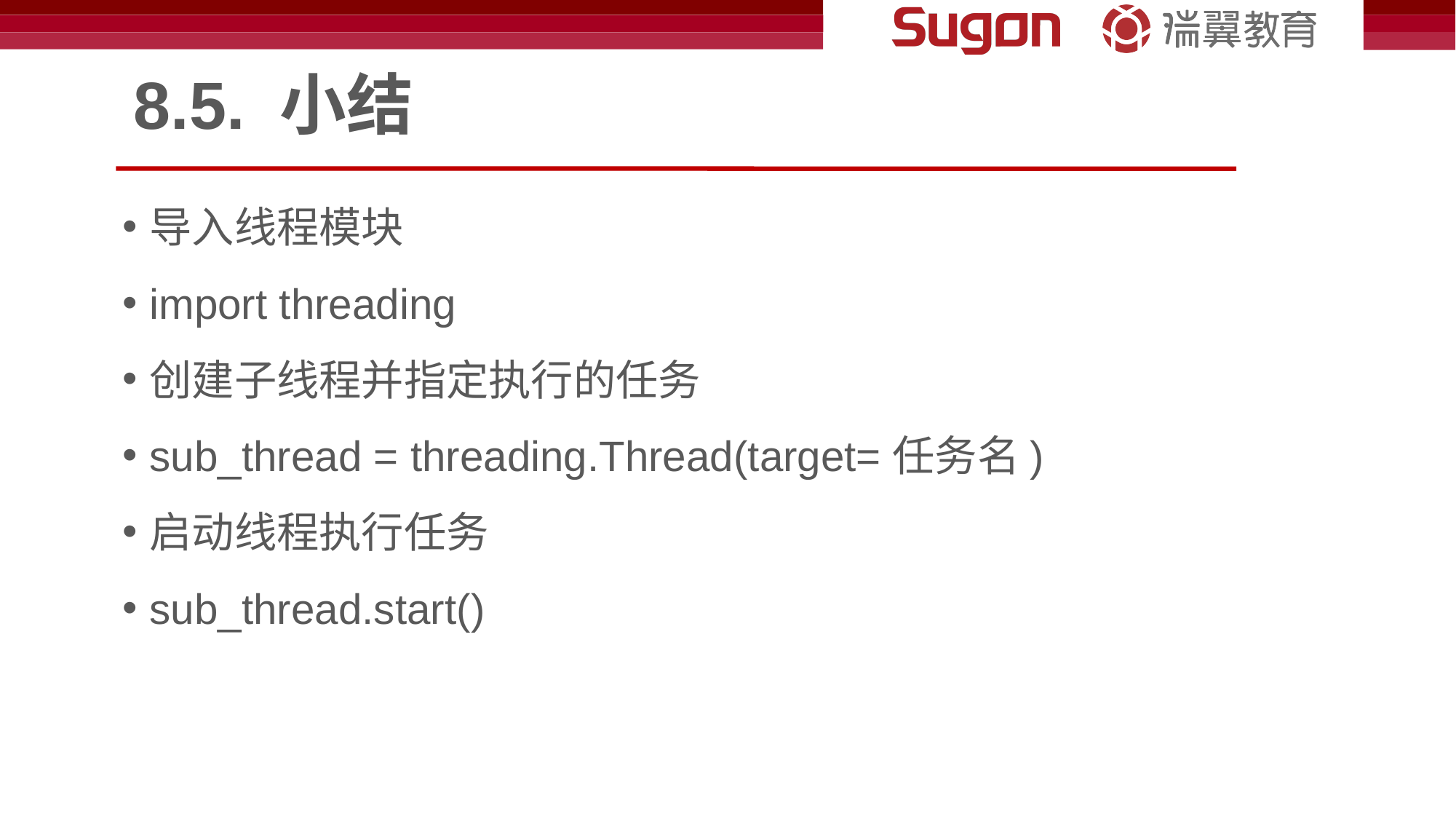

# 8.5. 小结
导入线程模块
import threading
创建子线程并指定执行的任务
sub_thread = threading.Thread(target=任务名)
启动线程执行任务
sub_thread.start()